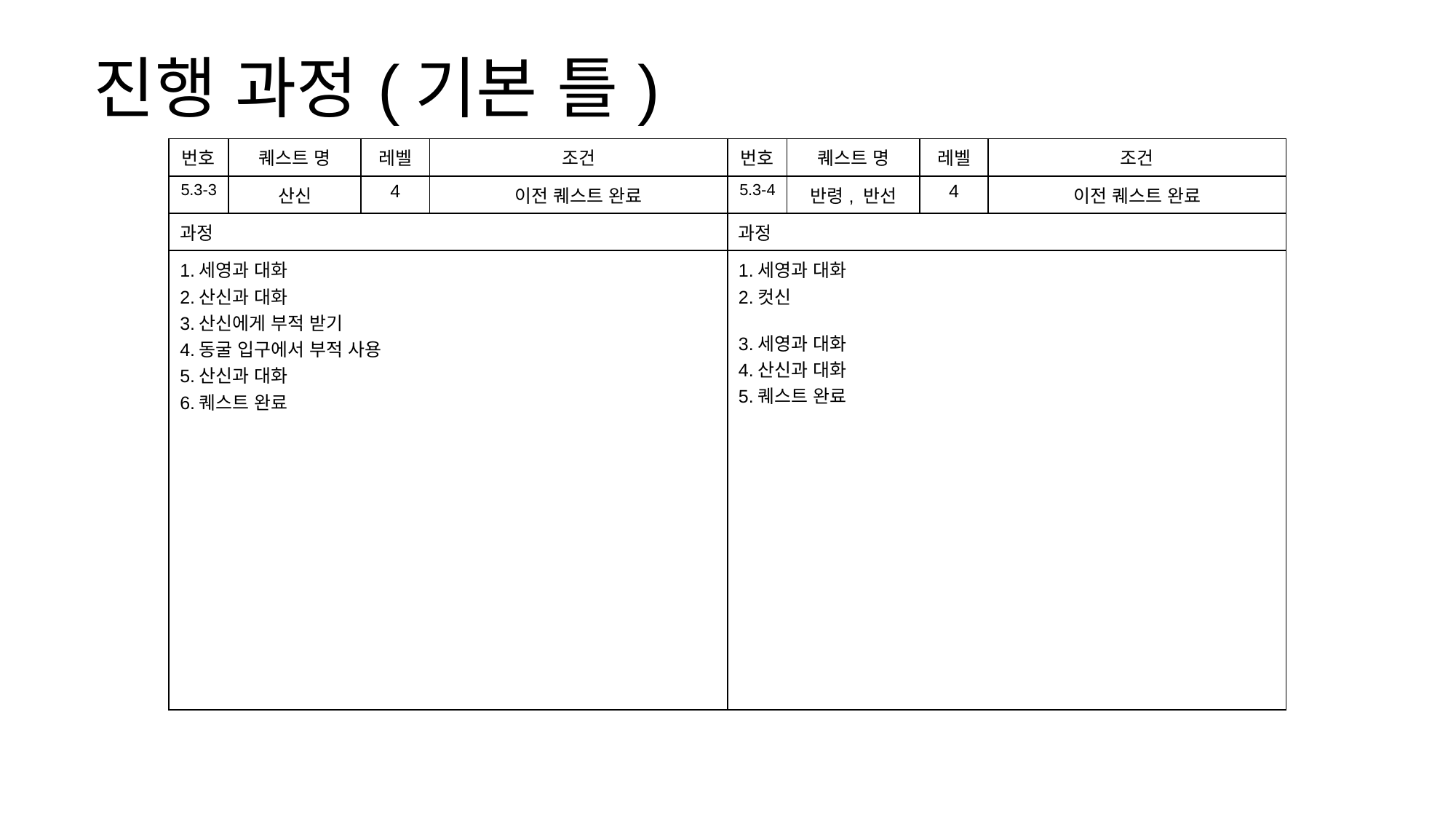

진행 과정(기본 틀)
| 번호 | 퀘스트 명 | 레벨 | 조건 |
| --- | --- | --- | --- |
| 5.3-3 | 산신 | 4 | 이전 퀘스트 완료 |
| 과정 |  |  |  |
| 1.세영과 대화 2.산신과 대화 3.산신에게 부적 받기 4.동굴 입구에서 부적 사용 5.산신과 대화 6.퀘스트 완료 |  |  |  |
| 번호 | 퀘스트 명 | 레벨 | 조건 |
| --- | --- | --- | --- |
| 5.3-4 | 반령, 반선 | 4 | 이전 퀘스트 완료 |
| 과정 |  |  |  |
| 1.세영과 대화 2.컷신 3.세영과 대화 4.산신과 대화 5.퀘스트 완료 |  |  |  |